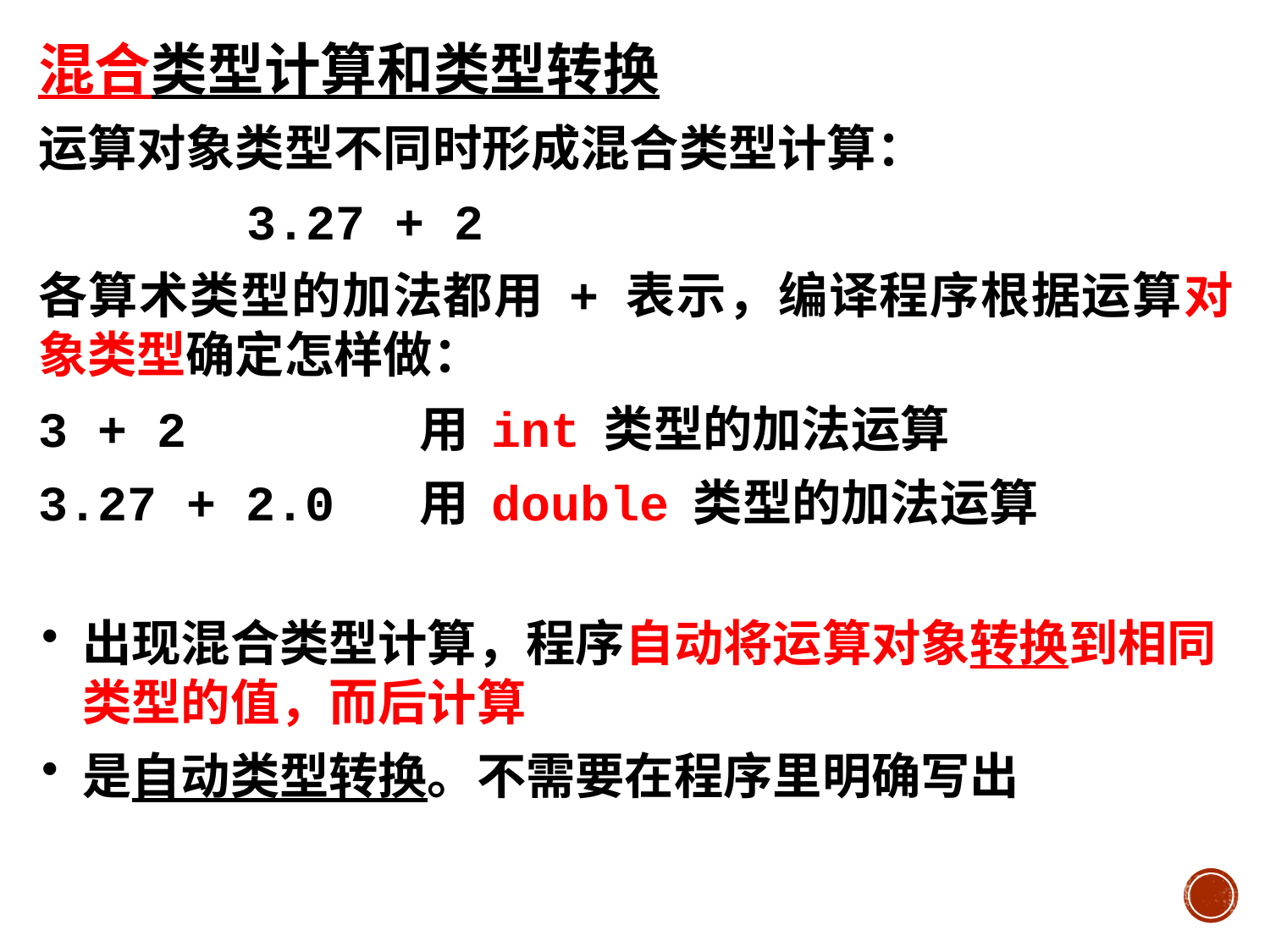

混合类型计算和类型转换
运算对象类型不同时形成混合类型计算：
　　　　3.27 + 2
各算术类型的加法都用 + 表示，编译程序根据运算对象类型确定怎样做：
3 + 2		用 int 类型的加法运算
3.27 + 2.0	用 double 类型的加法运算
出现混合类型计算，程序自动将运算对象转换到相同类型的值，而后计算
是自动类型转换。不需要在程序里明确写出

60